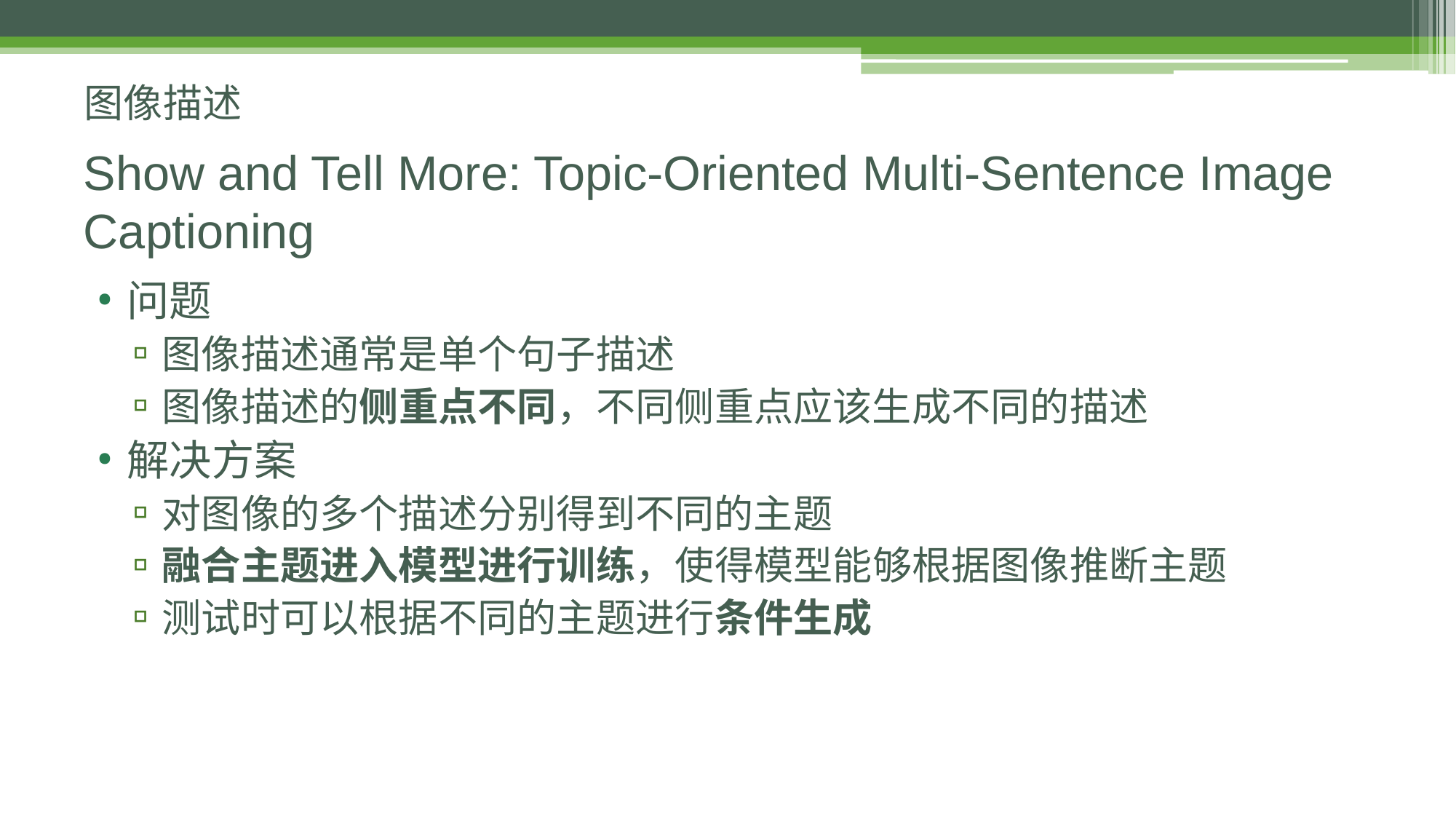

图像描述
# Show and Tell More: Topic-Oriented Multi-Sentence Image Captioning
问题
图像描述通常是单个句子描述
图像描述的侧重点不同，不同侧重点应该生成不同的描述
解决方案
对图像的多个描述分别得到不同的主题
融合主题进入模型进行训练，使得模型能够根据图像推断主题
测试时可以根据不同的主题进行条件生成